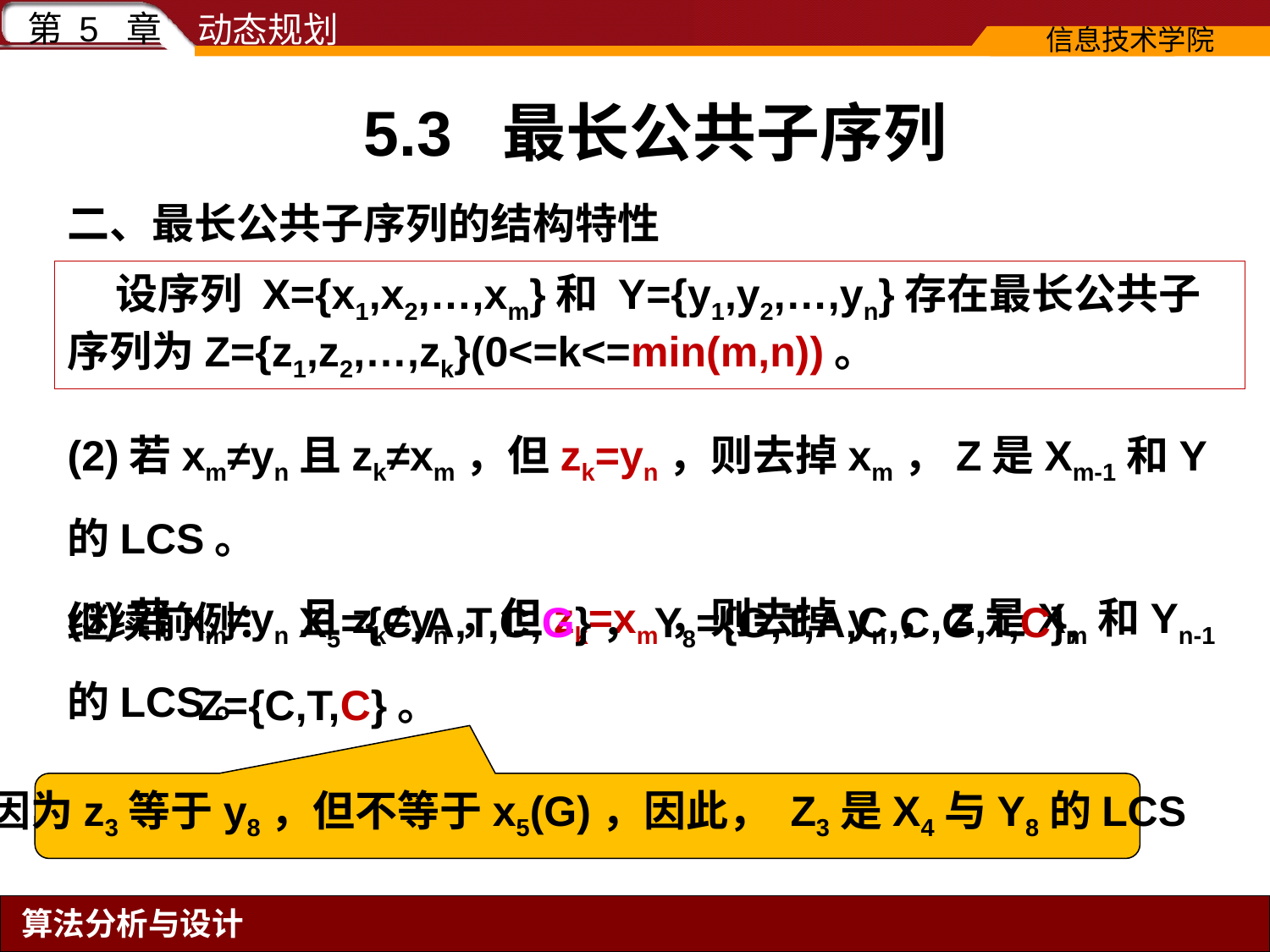

# 5.3  最长公共子序列
二、最长公共子序列的结构特性

(2)若xm≠yn且zk≠xm，但zk=yn，则去掉xm，Z是Xm-1和Y的LCS。
(3)若xm≠yn且zk≠yn，但zk=xm，则去掉yn，Z是Xm和Yn-1的LCS。
    设序列 X={x1,x2,…,xm}和 Y={y1,y2,…,yn}存在最长公共子序列为Z={z1,z2,…,zk}(0<=k<=min(m,n))。
继续前例： X5={C,A,T,C,G}，Y8={G,T,A,C,C,G,T,C},
           Z={C,T,C}。
因为z3等于y8，但不等于x5(G)，因此， Z3是X4与Y8的LCS